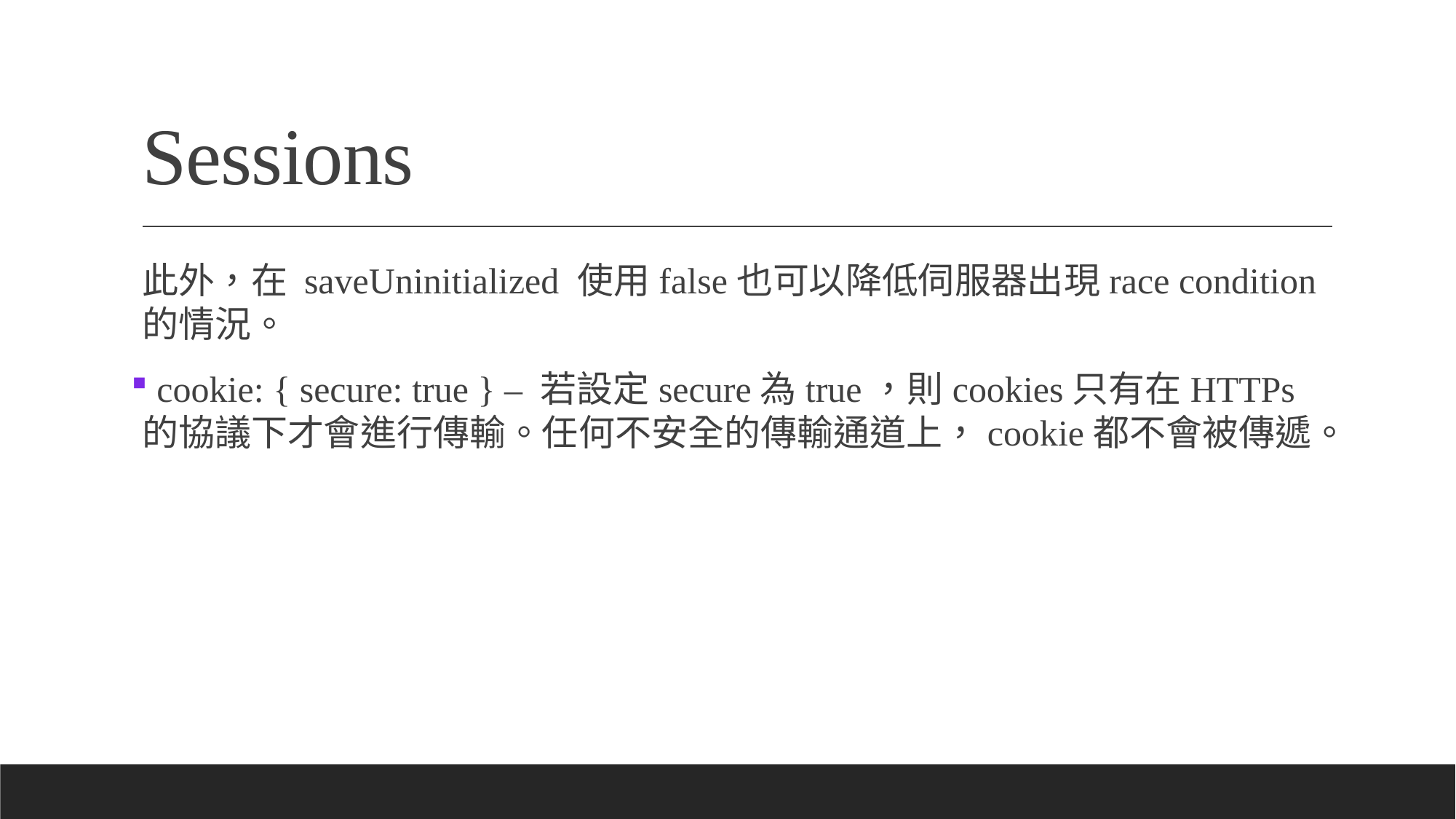

# Sessions
此外，在 saveUninitialized 使用false也可以降低伺服器出現race condition的情況。
 cookie: { secure: true } – 若設定secure為true，則cookies只有在HTTPs的協議下才會進行傳輸。任何不安全的傳輸通道上，cookie都不會被傳遞。